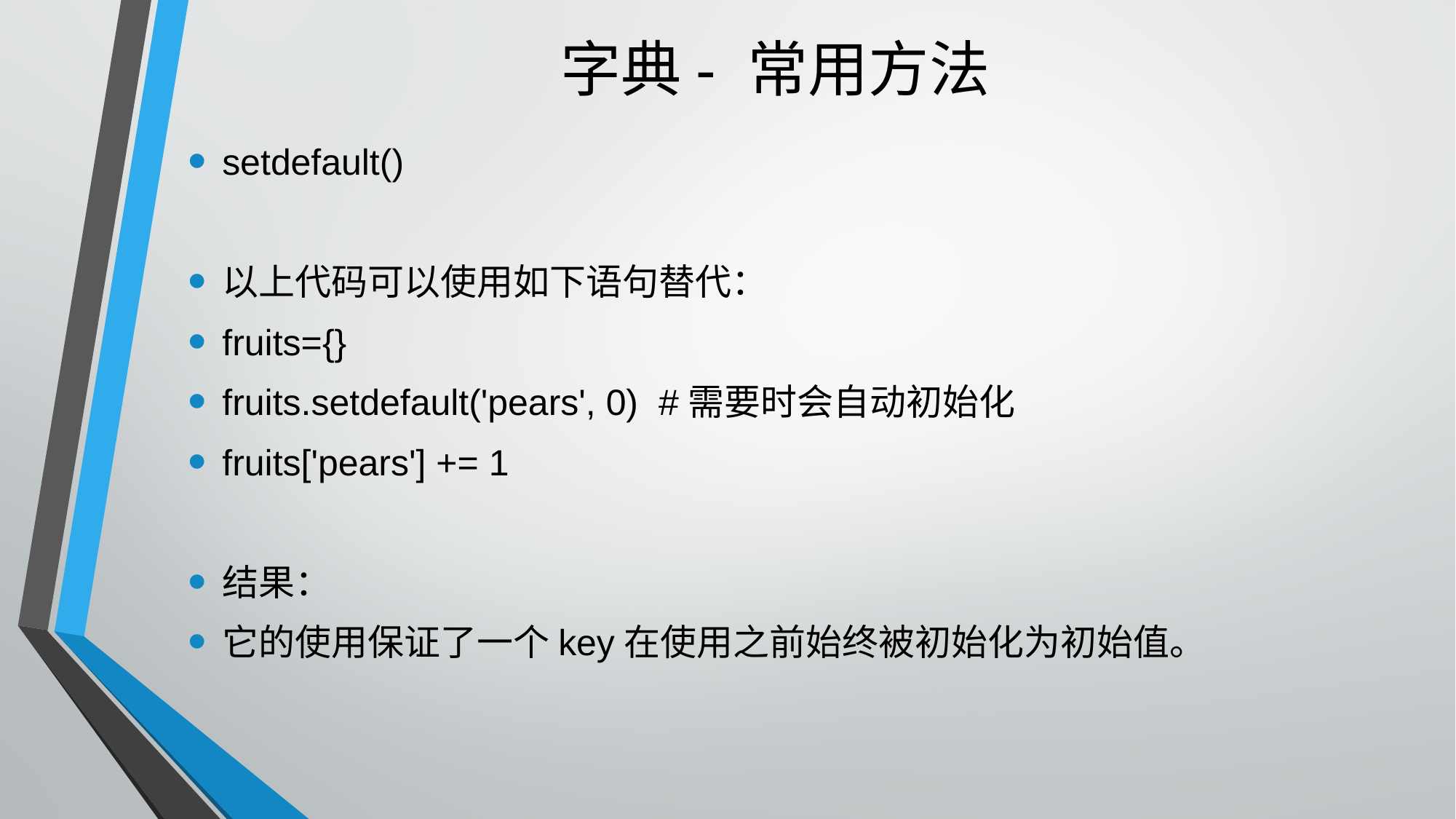

# 字典- 常用方法
setdefault()

以上代码可以使用如下语句替代：
fruits={}
fruits.setdefault('pears', 0)  #需要时会自动初始化
fruits['pears'] += 1

结果：
它的使用保证了一个key在使用之前始终被初始化为初始值。